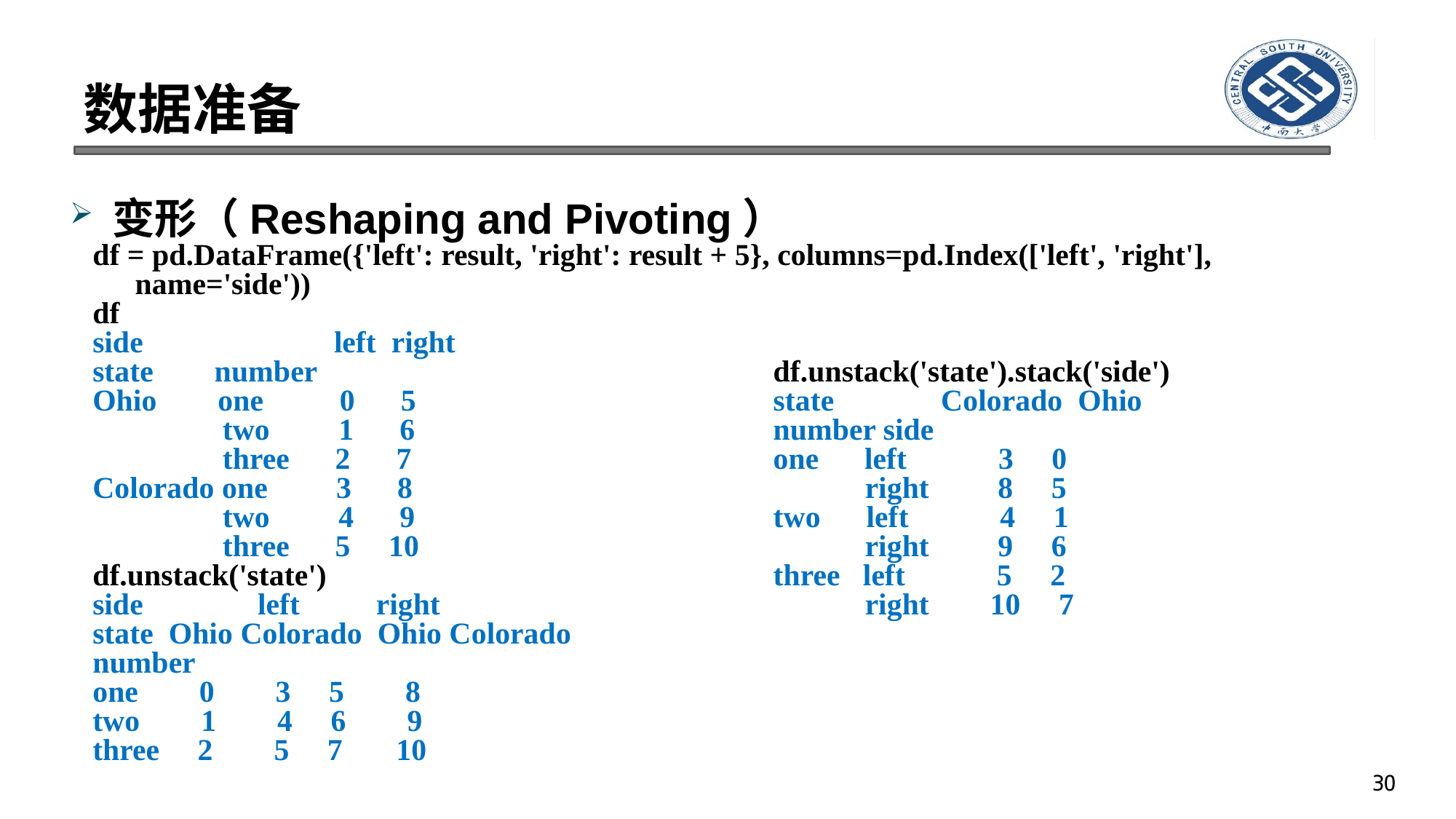

# 数据准备
变形（Reshaping and Pivoting）
df = pd.DataFrame({'left': result, 'right': result + 5}, columns=pd.Index(['left', 'right'], name='side'))
df
side                         left  right
state        number
Ohio        one          0      5
                 two         1      6
                 three      2      7
Colorado one         3      8
                 two         4      9
                 three      5     10
df.unstack('state')
side               left          right
state  Ohio Colorado  Ohio Colorado
number
one        0        3     5        8
two        1        4     6        9
three     2        5     7       10
df.unstack('state').stack('side')
state              Colorado  Ohio
number side
one      left            3     0
            right         8     5
two      left            4     1
            right         9     6
three   left            5     2
            right        10     7
30